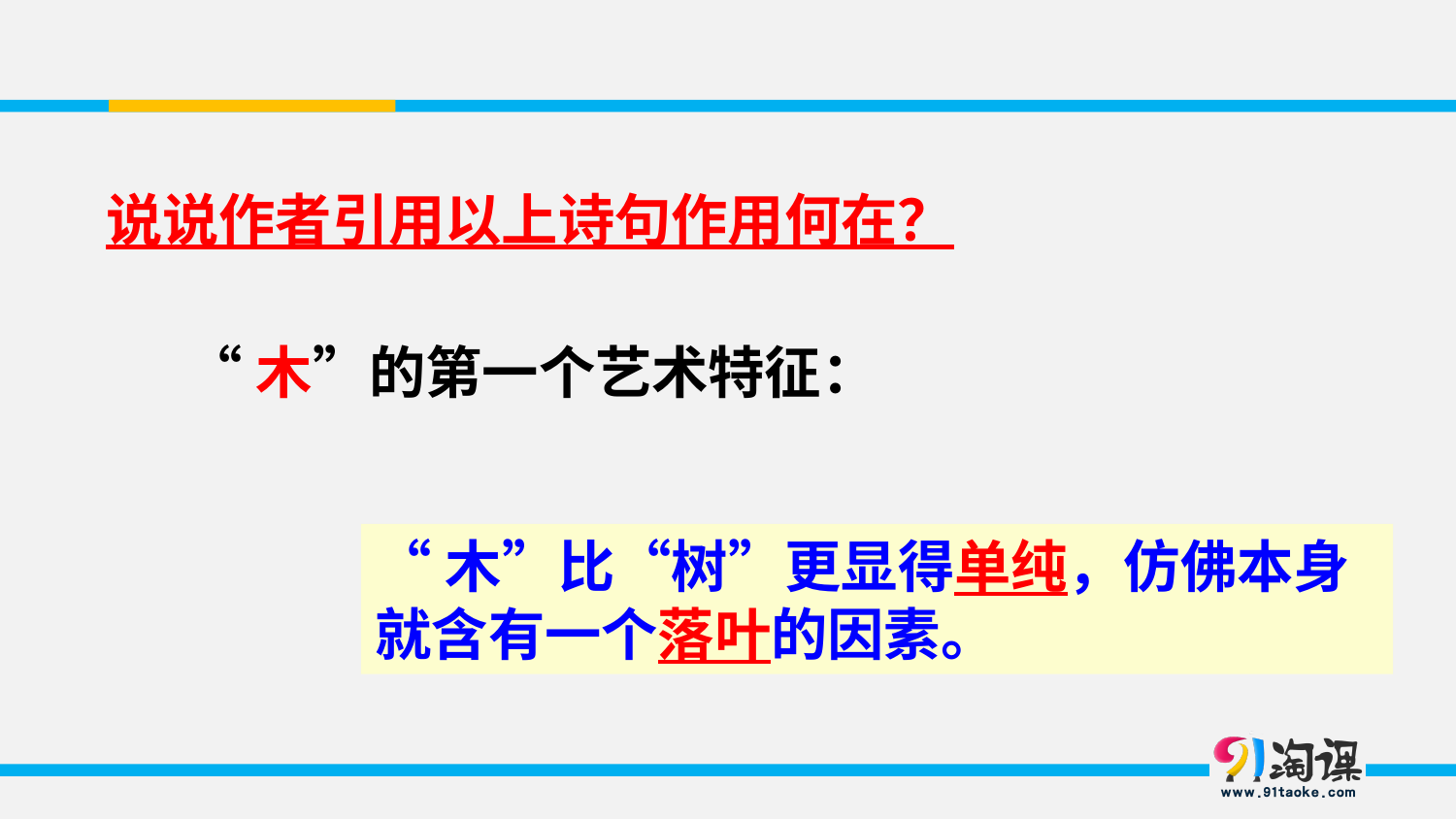

说说作者引用以上诗句作用何在？
    “木”的第一个艺术特征：
“木”比“树”更显得单纯，仿佛本身就含有一个落叶的因素。